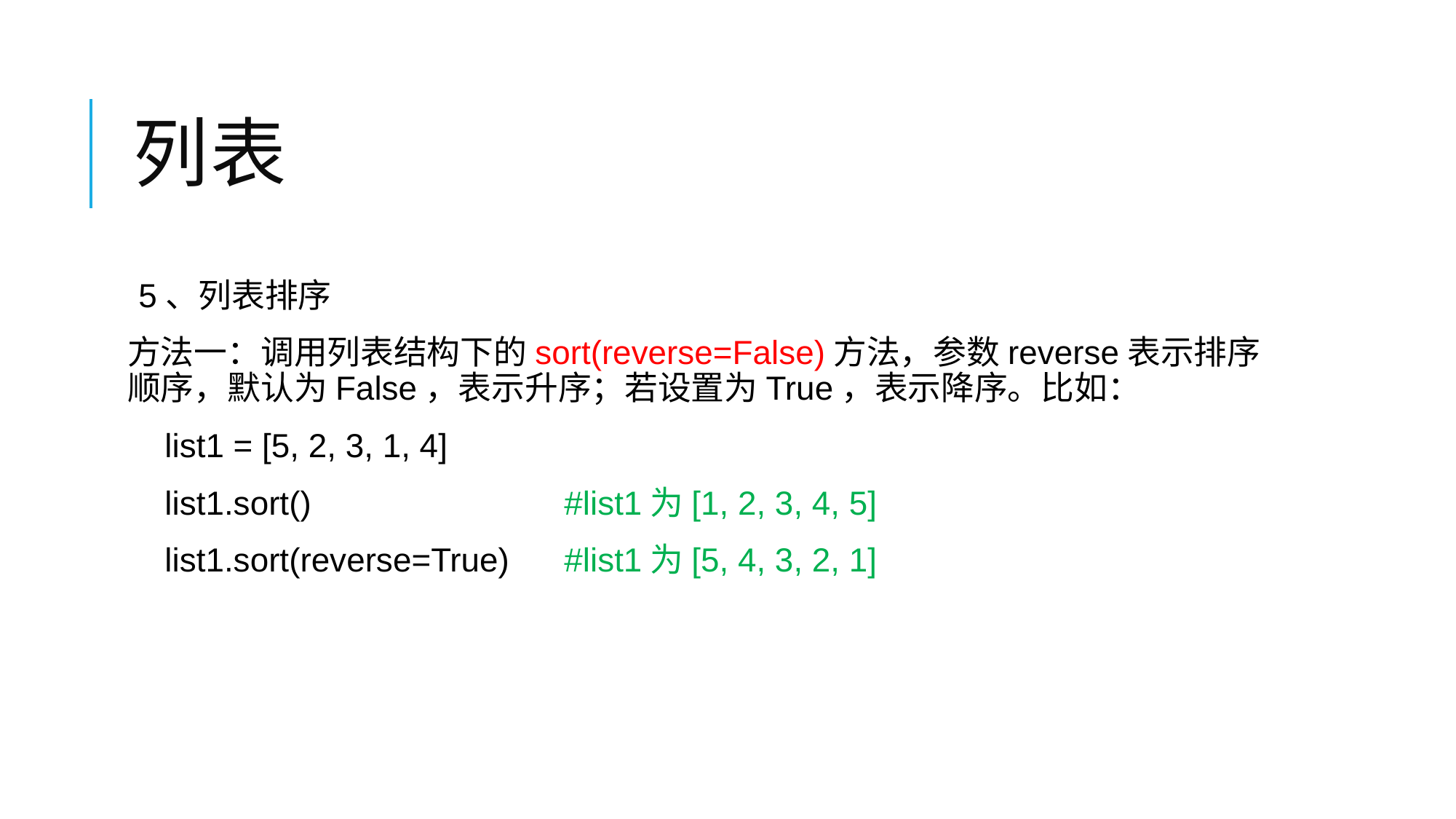

# 列表
5、列表排序
方法一：调用列表结构下的sort(reverse=False)方法，参数reverse表示排序顺序，默认为False，表示升序；若设置为True，表示降序。比如：
    list1 = [5, 2, 3, 1, 4]
    list1.sort()			#list1为[1, 2, 3, 4, 5]
    list1.sort(reverse=True)	#list1为[5, 4, 3, 2, 1]